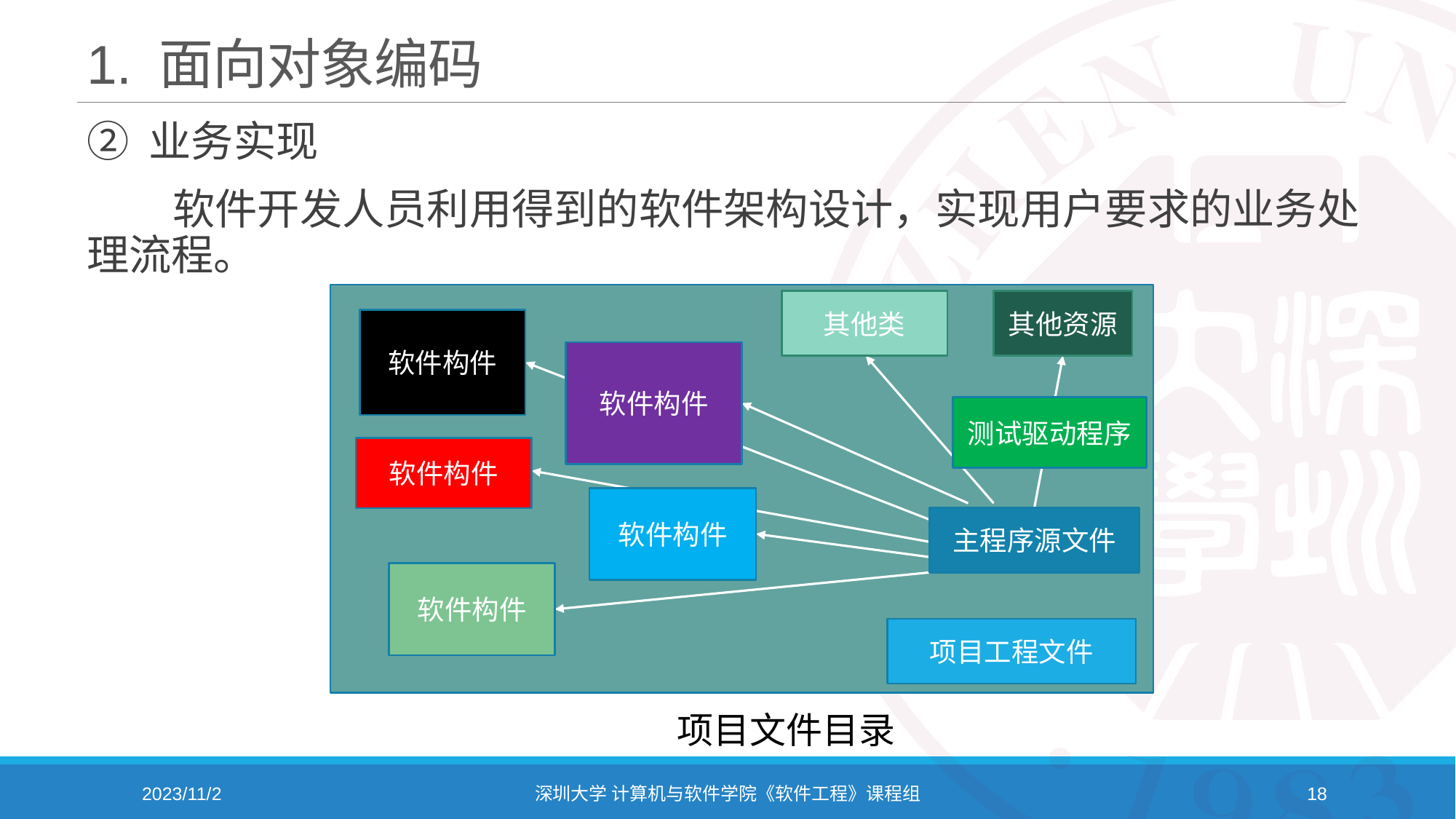

# 1. 面向对象编码
② 业务实现
        软件开发人员利用得到的软件架构设计，实现用户要求的业务处理流程。

其他类
其他资源
软件构件
软件构件
测试驱动程序
软件构件
软件构件
主程序源文件
软件构件
项目工程文件
项目文件目录
2023/11/2
深圳大学 计算机与软件学院《软件工程》课程组
18